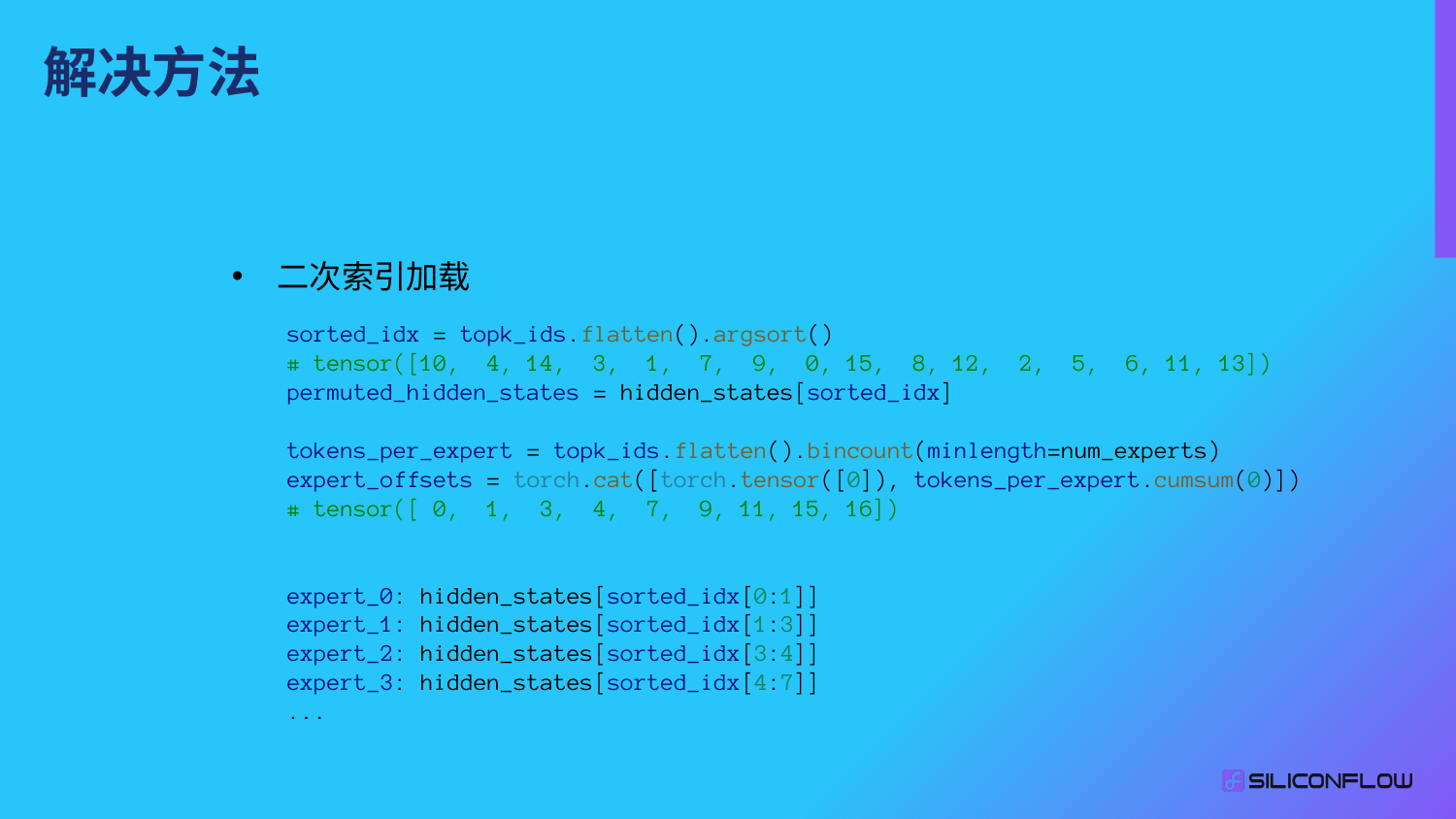

解决方法
二次索引加载
sorted_idx = topk_ids.flatten().argsort()
# tensor([10,  4, 14,  3,  1,  7,  9,  0, 15,  8, 12,  2,  5,  6, 11, 13])
permuted_hidden_states = hidden_states[sorted_idx]
tokens_per_expert = topk_ids.flatten().bincount(minlength=num_experts)
expert_offsets = torch.cat([torch.tensor([0]), tokens_per_expert.cumsum(0)])
# tensor([ 0,  1,  3,  4,  7,  9, 11, 15, 16])

expert_0: hidden_states[sorted_idx[0:1]]
expert_1: hidden_states[sorted_idx[1:3]]
expert_2: hidden_states[sorted_idx[3:4]]
expert_3: hidden_states[sorted_idx[4:7]]
...